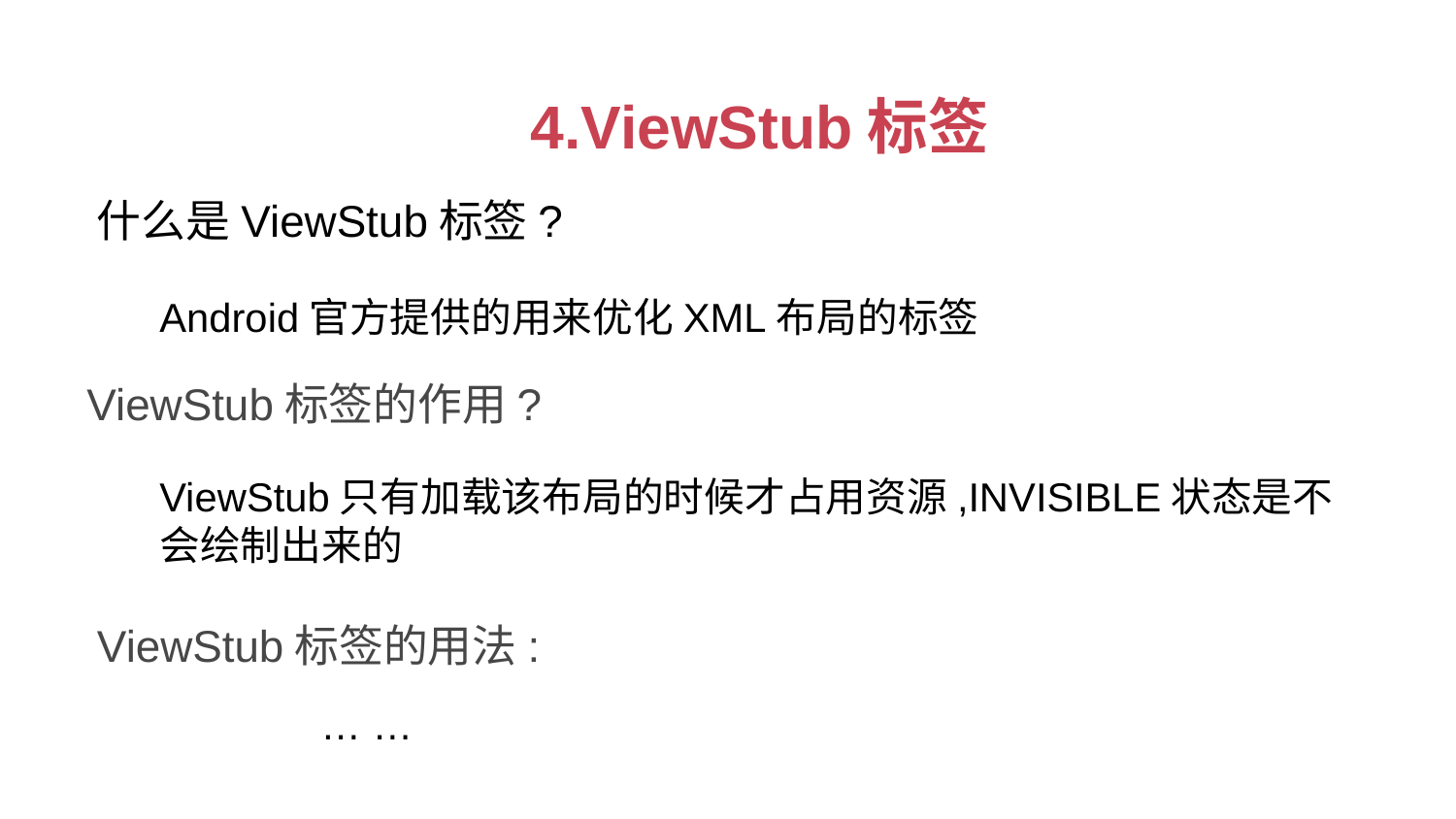

4.ViewStub标签
什么是ViewStub标签?
Android官方提供的用来优化XML布局的标签
ViewStub标签的作用?
ViewStub只有加载该布局的时候才占用资源,INVISIBLE状态是不会绘制出来的
ViewStub标签的用法:
     … …